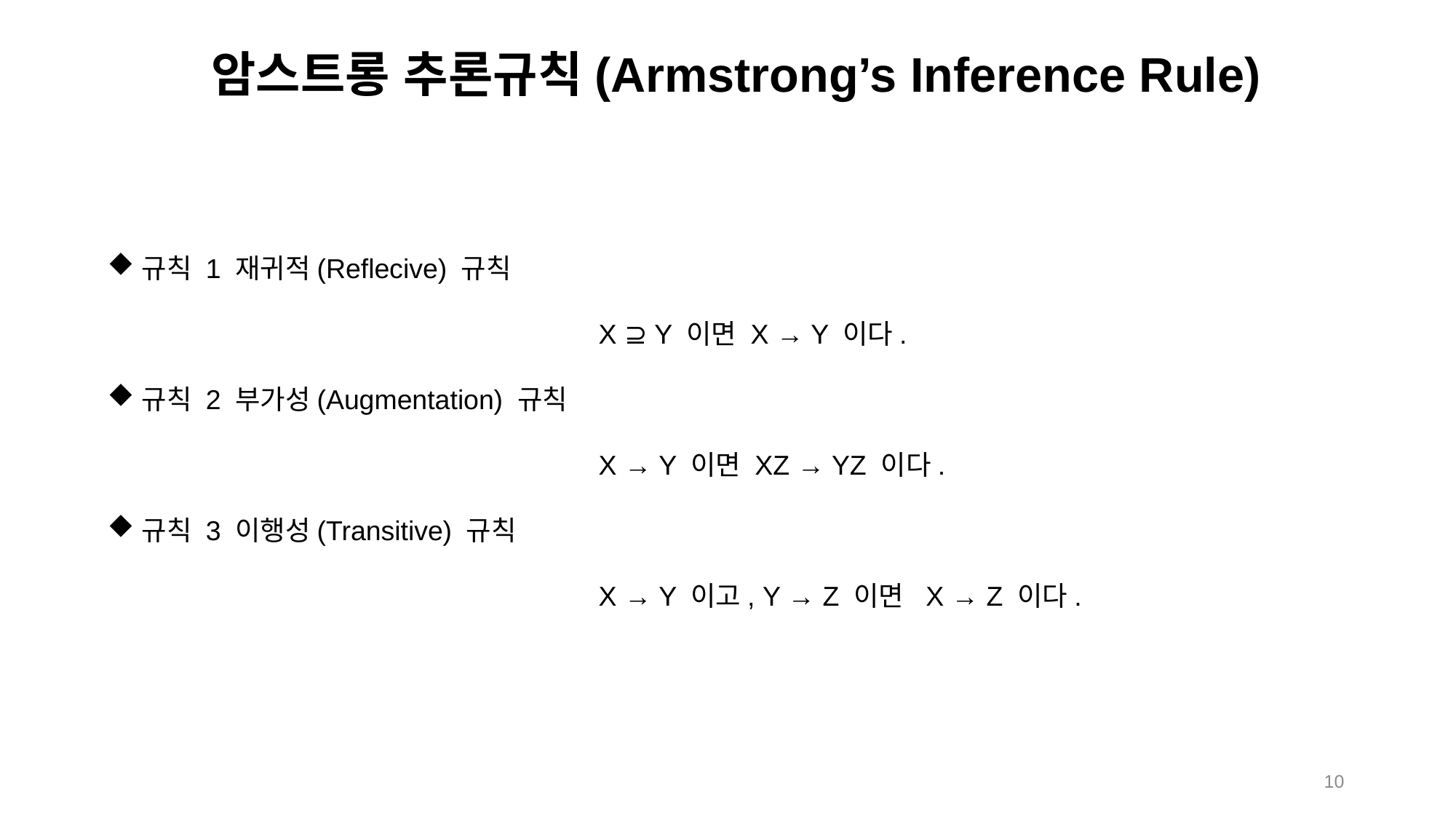

# 암스트롱 추론규칙(Armstrong’s Inference Rule)
규칙 1 재귀적(Reflecive) 규칙
	 	 	X ⊇ Y 이면 X → Y 이다.
규칙 2 부가성(Augmentation) 규칙
			X → Y 이면 XZ → YZ 이다.
규칙 3 이행성(Transitive) 규칙
			X → Y 이고, Y → Z 이면  X → Z 이다.
10